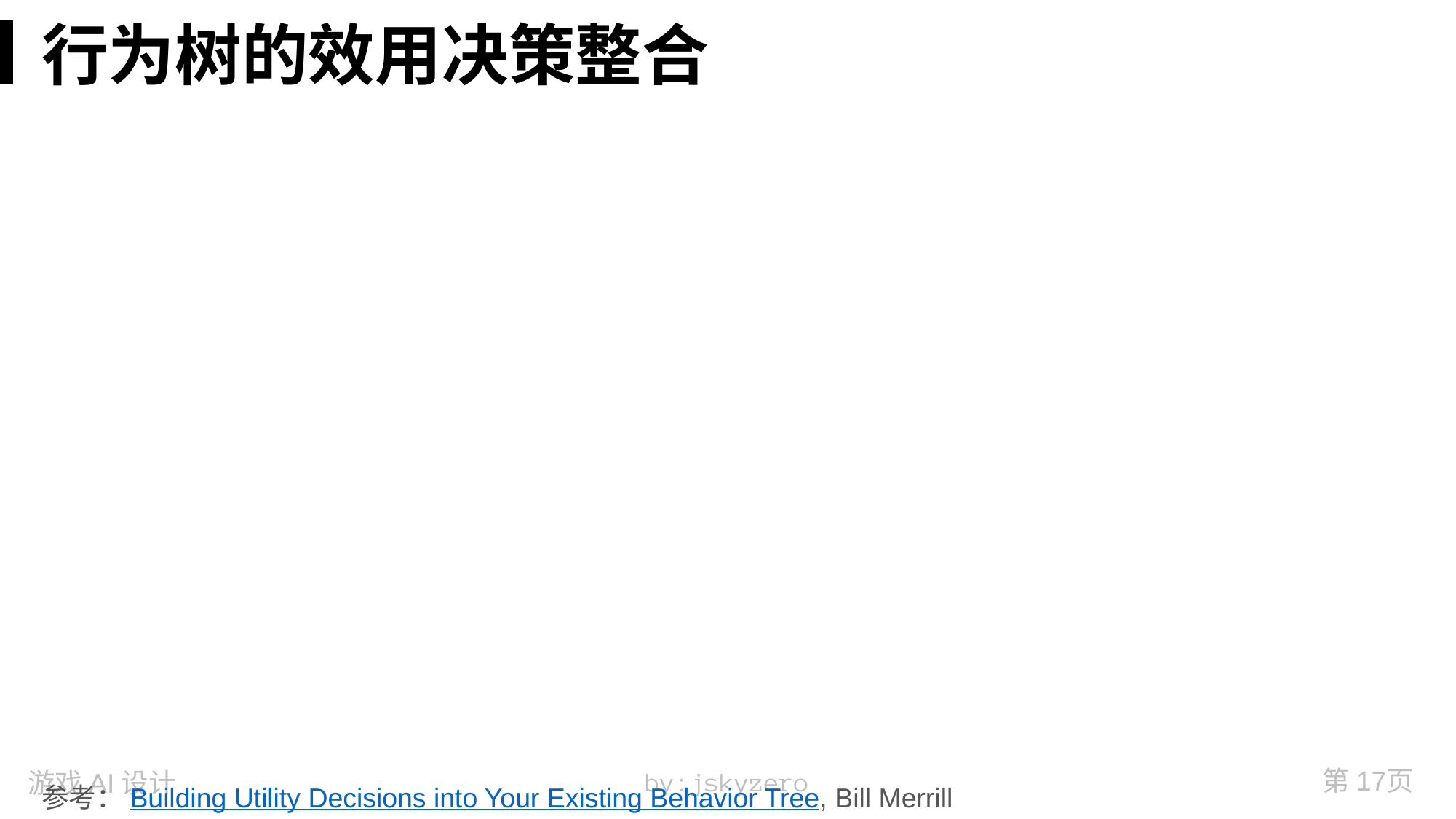

# 行为树的效用决策整合
参考：Building Utility Decisions into Your Existing Behavior Tree, Bill Merrill